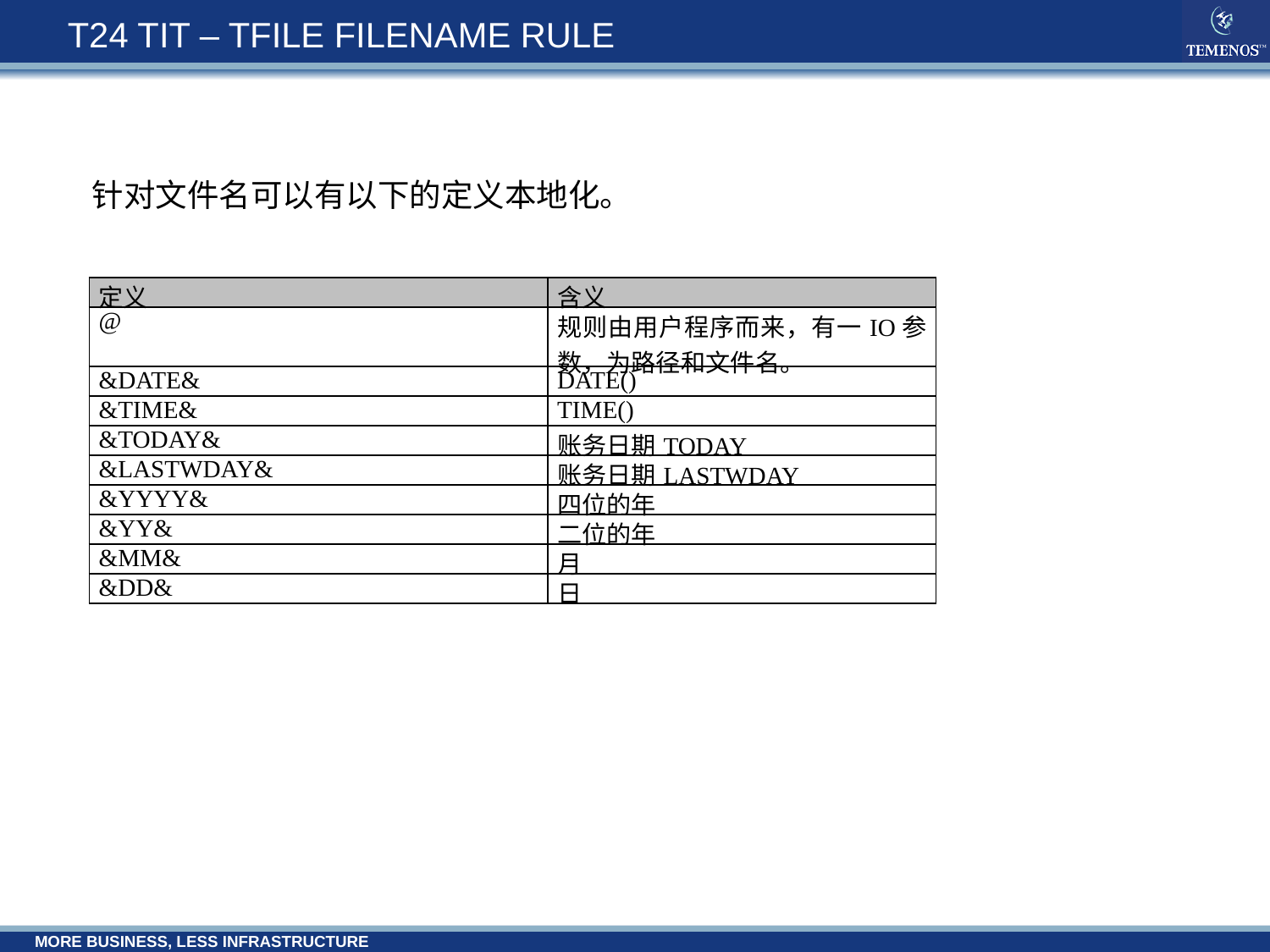

# T24 TIT – TFILE FILENAME RULE
针对文件名可以有以下的定义本地化。
| 定义 | 含义 |
| --- | --- |
| @ | 规则由用户程序而来，有一IO参数，为路径和文件名。 |
| &DATE& | DATE() |
| &TIME& | TIME() |
| &TODAY& | 账务日期TODAY |
| &LASTWDAY& | 账务日期LASTWDAY |
| &YYYY& | 四位的年 |
| &YY& | 二位的年 |
| &MM& | 月 |
| &DD& | 日 |